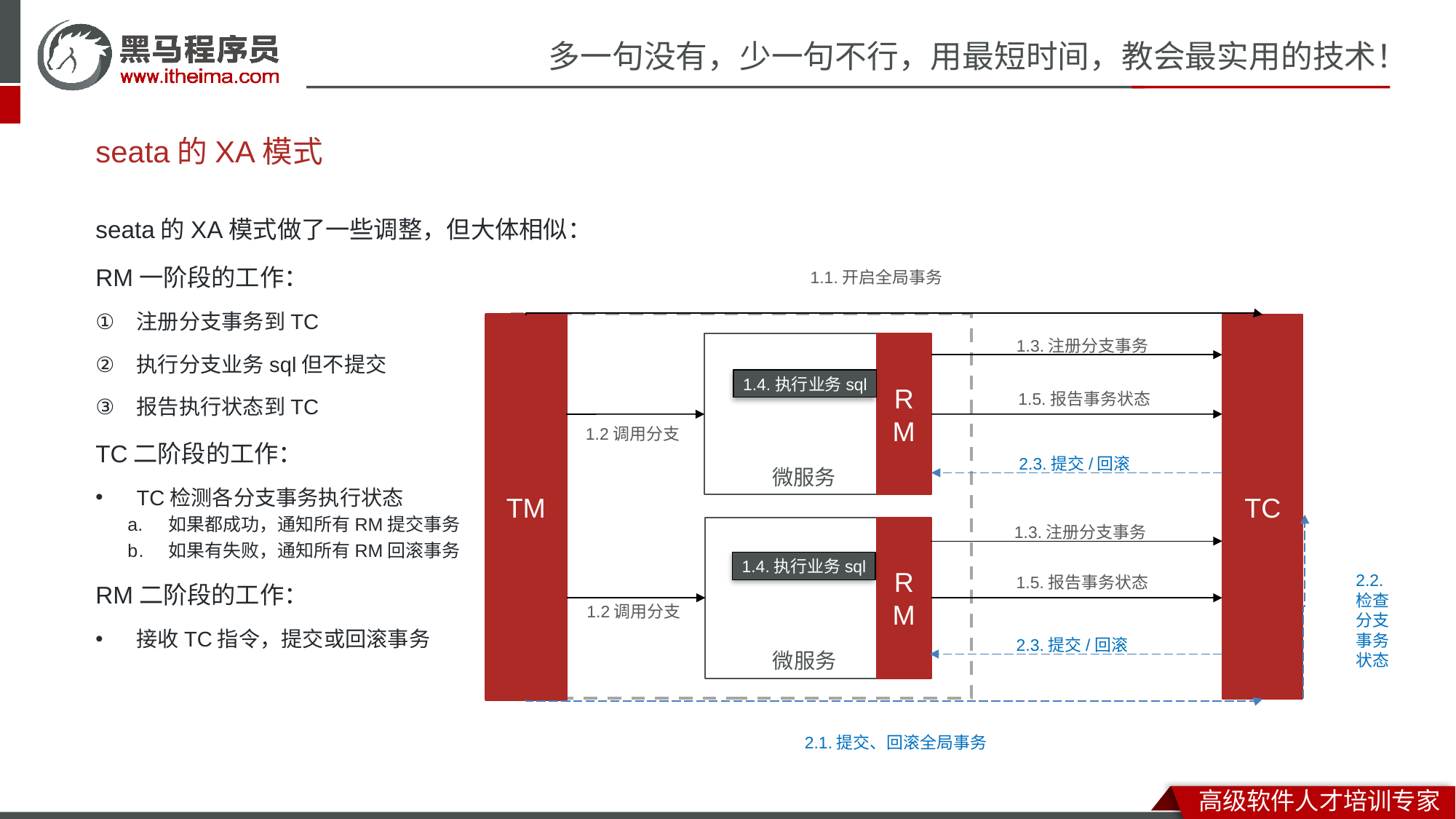

# seata的XA模式
seata的XA模式做了一些调整，但大体相似：
RM一阶段的工作：
注册分支事务到TC
执行分支业务sql但不提交
报告执行状态到TC
TC二阶段的工作：
TC检测各分支事务执行状态
如果都成功，通知所有RM提交事务
如果有失败，通知所有RM回滚事务
RM二阶段的工作：
接收TC指令，提交或回滚事务
1.1.开启全局事务

TM
TC
1.3.注册分支事务
微服务
RM
1.4.执行业务sql
1.5.报告事务状态
1.2调用分支
2.3.提交/回滚
1.3.注册分支事务
微服务
RM
1.4.执行业务sql
2.2.检查分支事务状态
1.5.报告事务状态
1.2调用分支
2.3.提交/回滚
2.1.提交、回滚全局事务